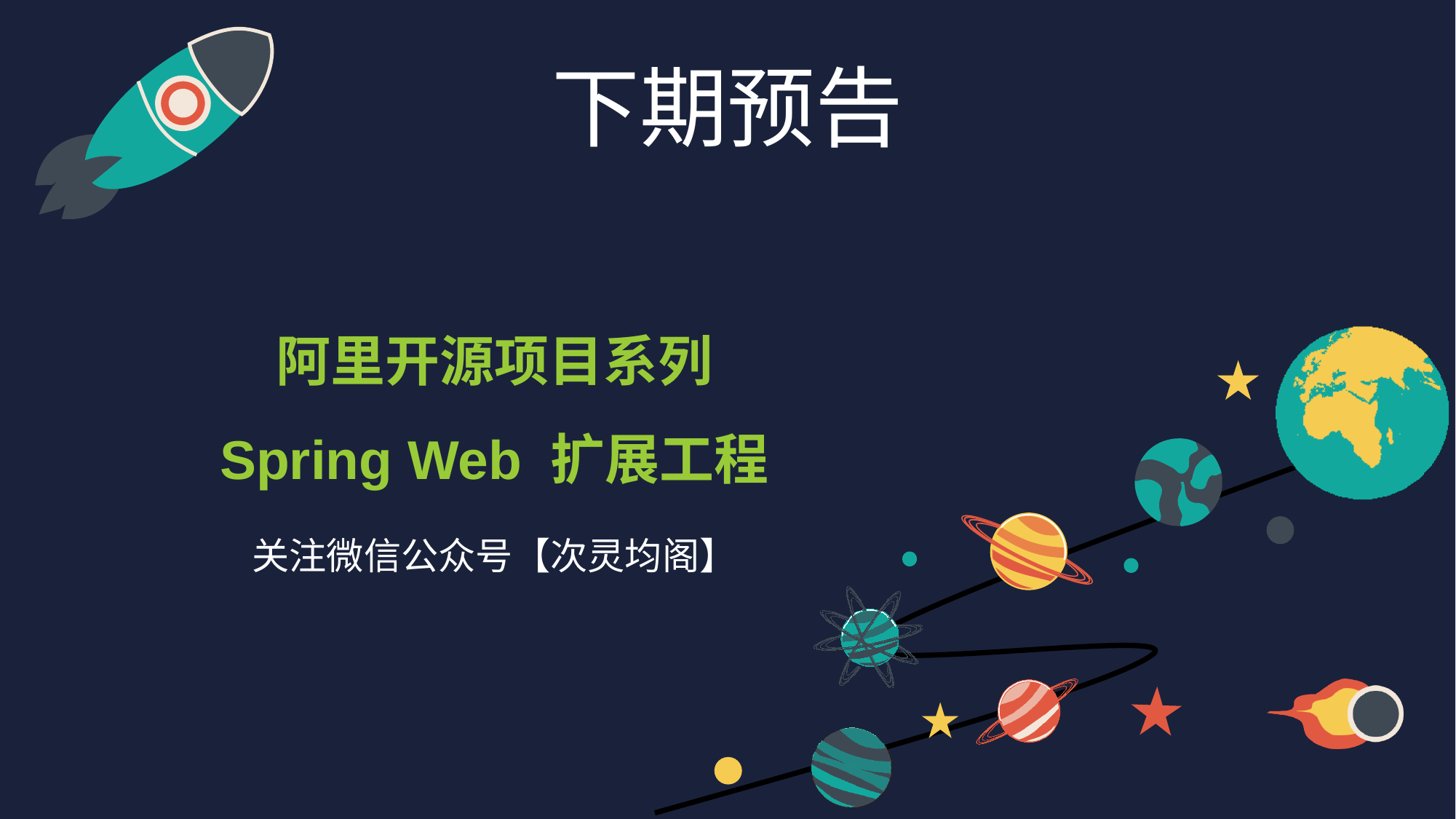

下期预告
# 阿里开源项目系列 Spring Web 扩展工程
关注微信公众号【次灵均阁】